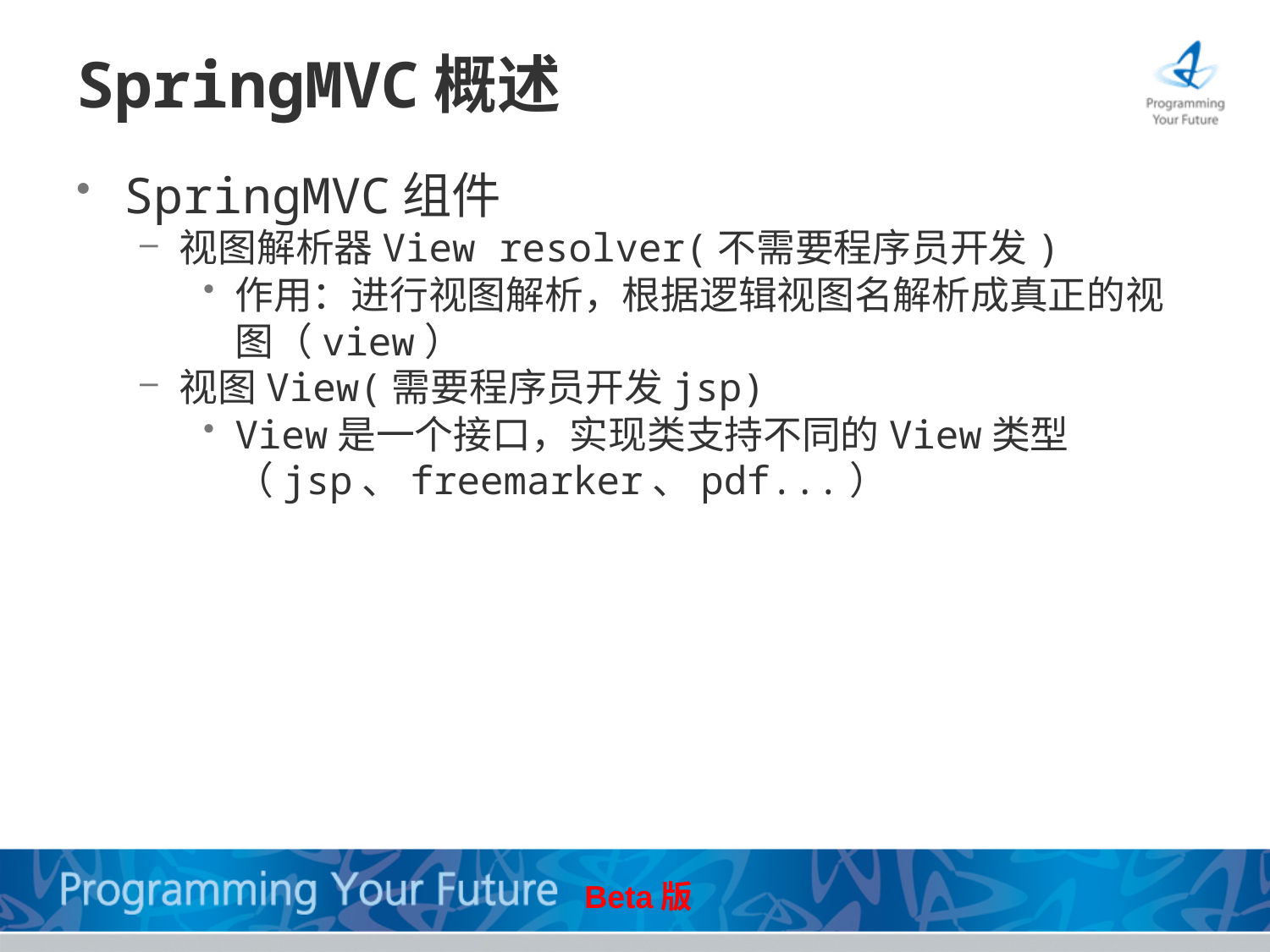

# SpringMVC概述
SpringMVC组件
视图解析器View resolver(不需要程序员开发)
作用：进行视图解析，根据逻辑视图名解析成真正的视图（view）
视图View(需要程序员开发jsp)
View是一个接口，实现类支持不同的View类型（jsp、freemarker、pdf...）